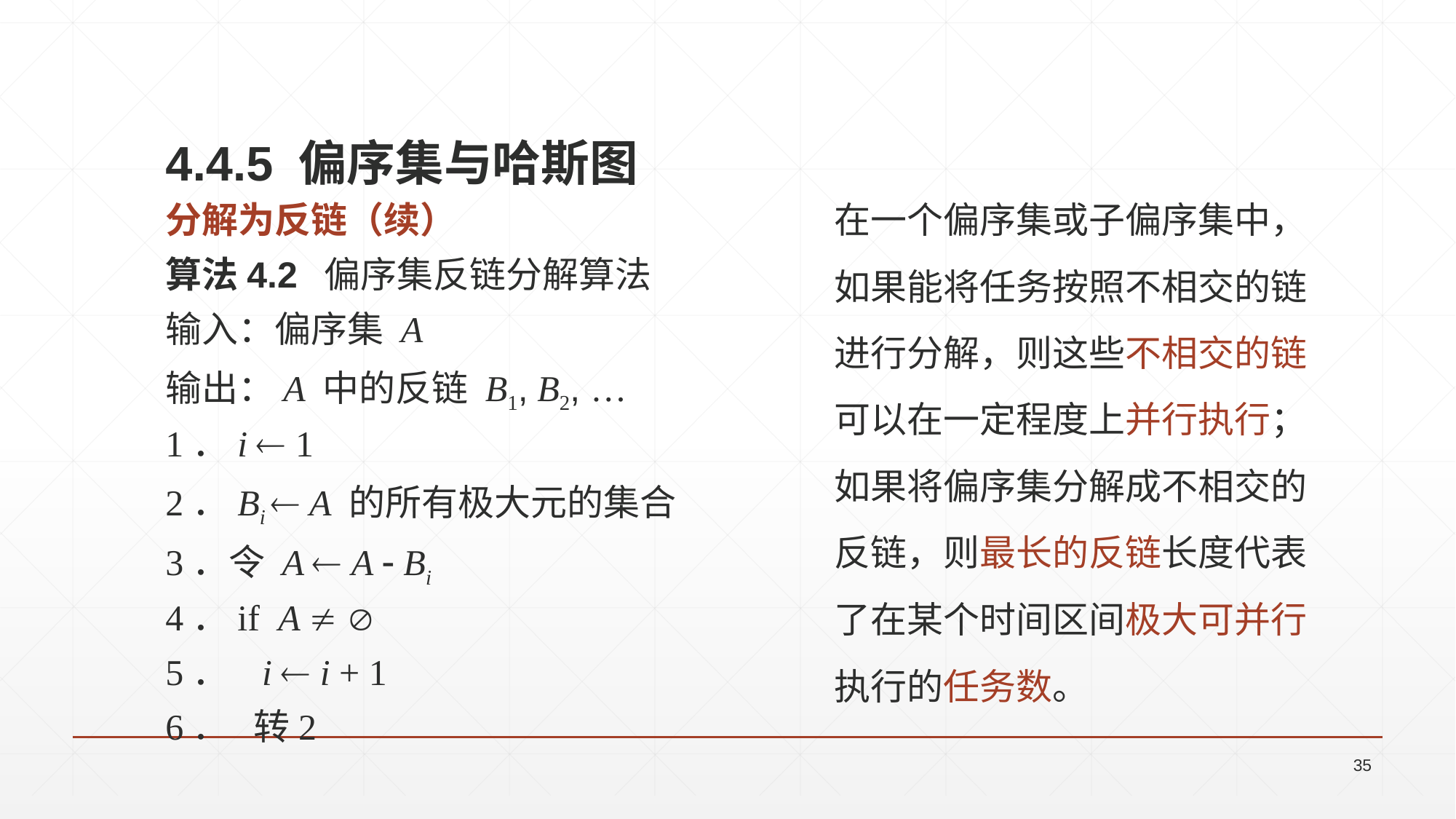

4.4.5 偏序集与哈斯图
在一个偏序集或子偏序集中，
如果能将任务按照不相交的链
进行分解，则这些不相交的链
可以在一定程度上并行执行；
如果将偏序集分解成不相交的
反链，则最长的反链长度代表
了在某个时间区间极大可并行
执行的任务数。
分解为反链（续）
算法4.2  偏序集反链分解算法
输入：偏序集 A
输出：A 中的反链 B1, B2, …
1．i ← 1
2．Bi ← A 的所有极大元的集合
3．令 A ← A − Bi
4．if  A ≠ ∅
5．   i ← i + 1
6．   转2
35